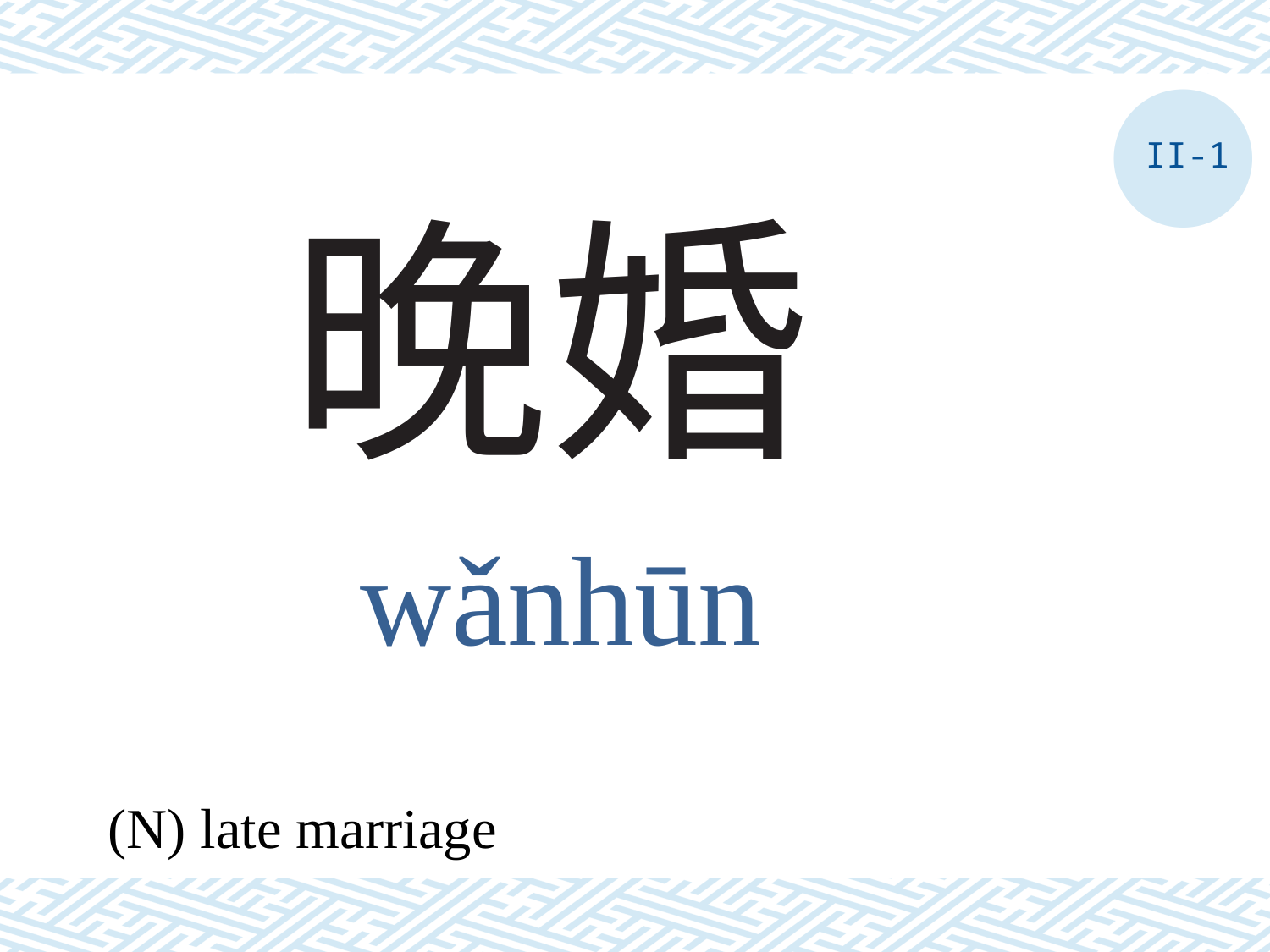

II-1

# 晚婚
wǎnhūn
(N) late marriage